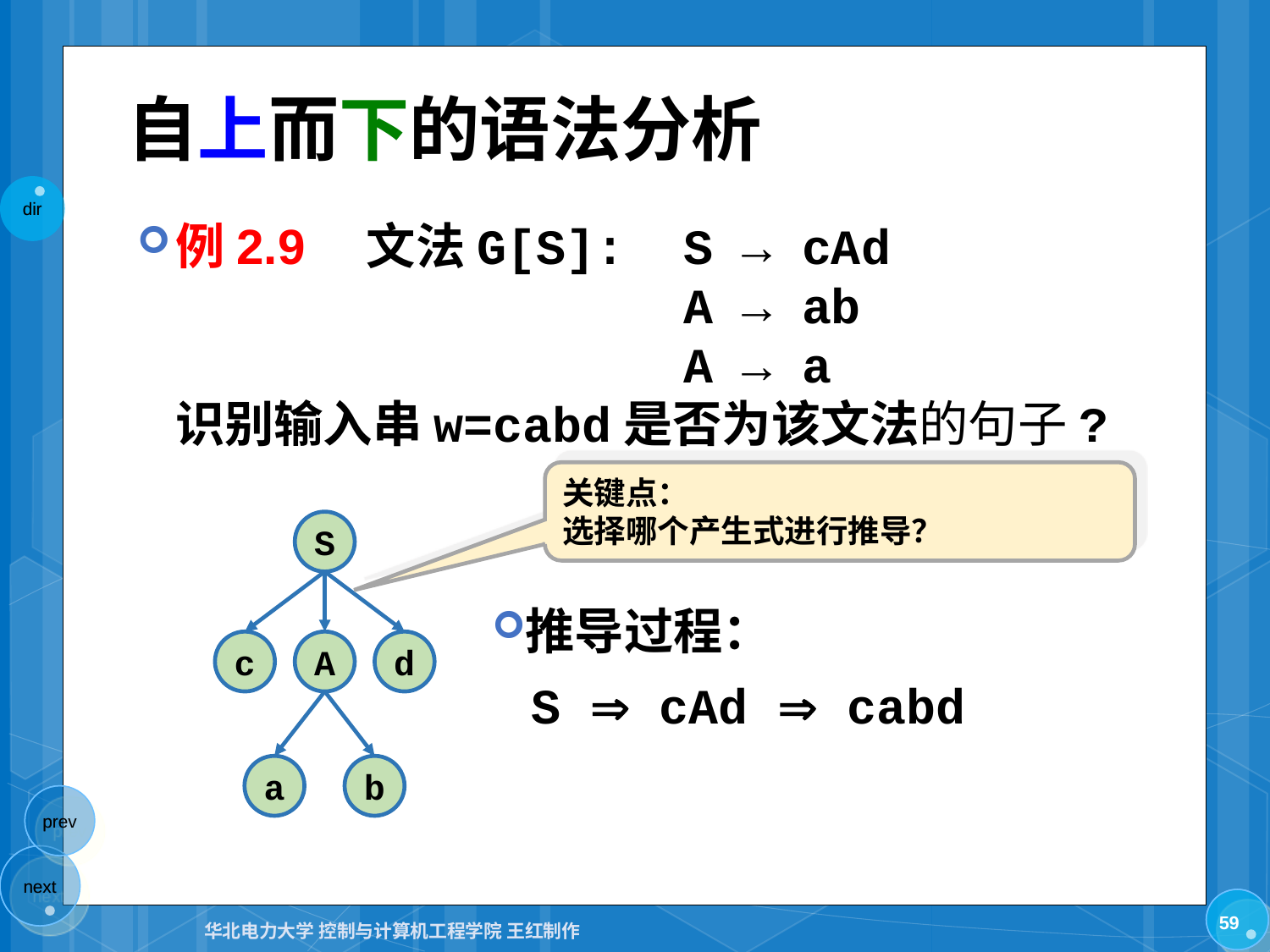

# 自上而下的语法分析
例2.9　文法G[S]:	S → cAd
               	A → ab
				A → a
识别输入串w=cabd是否为该文法的句子?
关键点：
选择哪个产生式进行推导？
S
推导过程：
c
A
d
S ⇒ cAd ⇒ cabd
a
b
59
华北电力大学 控制与计算机工程学院 王红制作